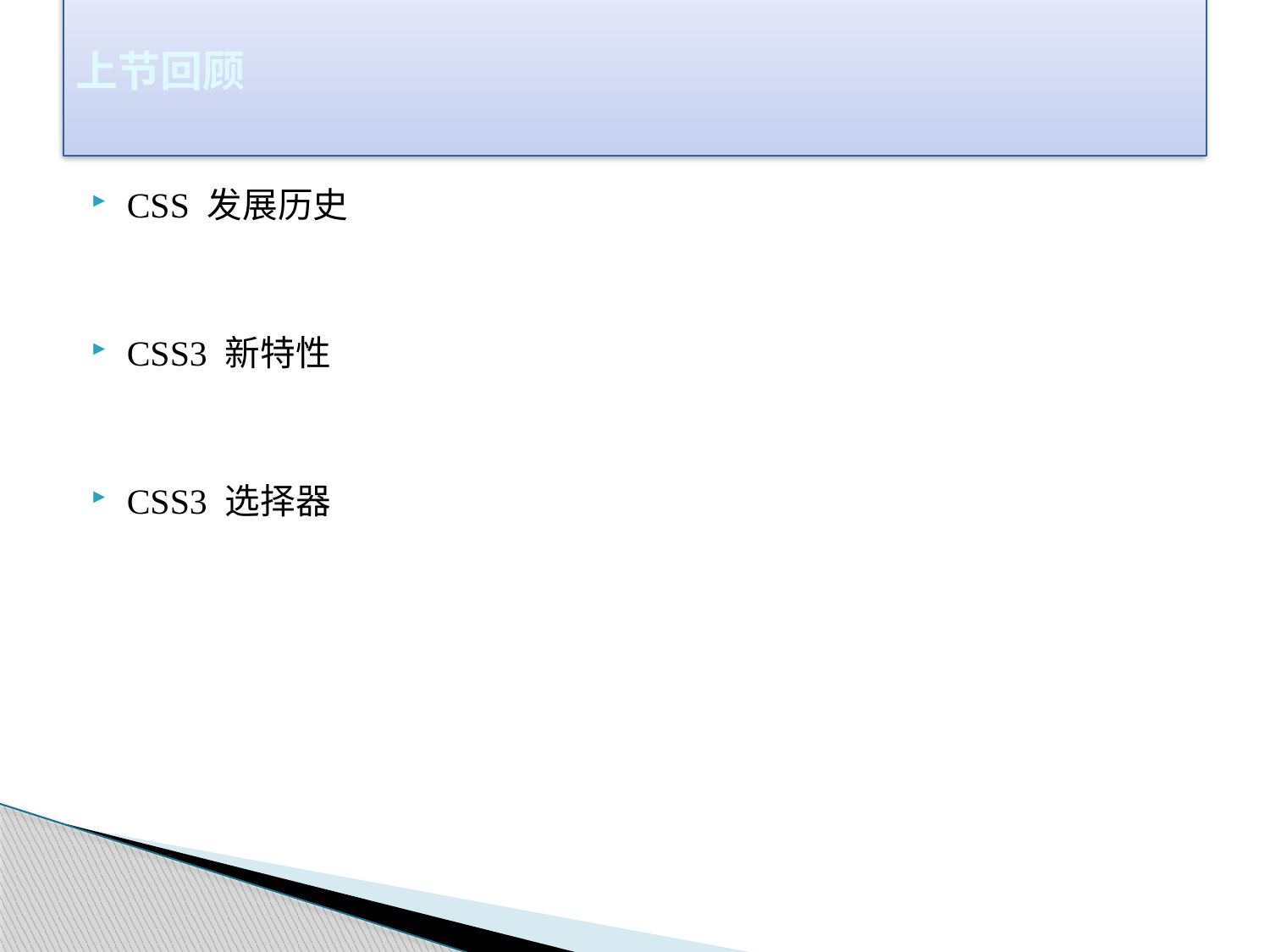

# 上节回顾

CSS 发展历史

CSS3 新特性

CSS3 选择器